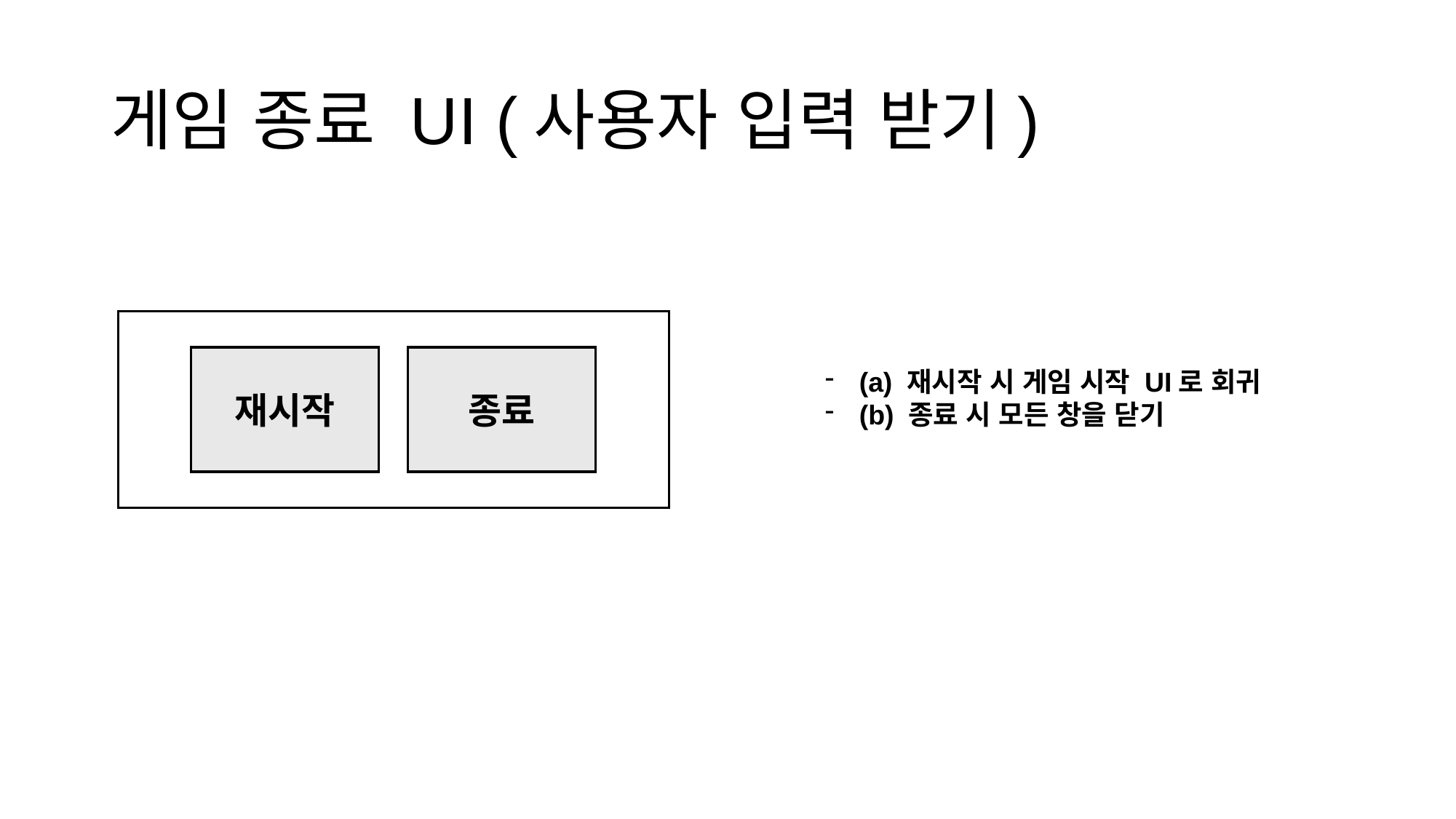

# 게임 종료 UI (사용자 입력 받기)
(a) 재시작 시 게임 시작 UI로 회귀
(b) 종료 시 모든 창을 닫기

재시작
종료